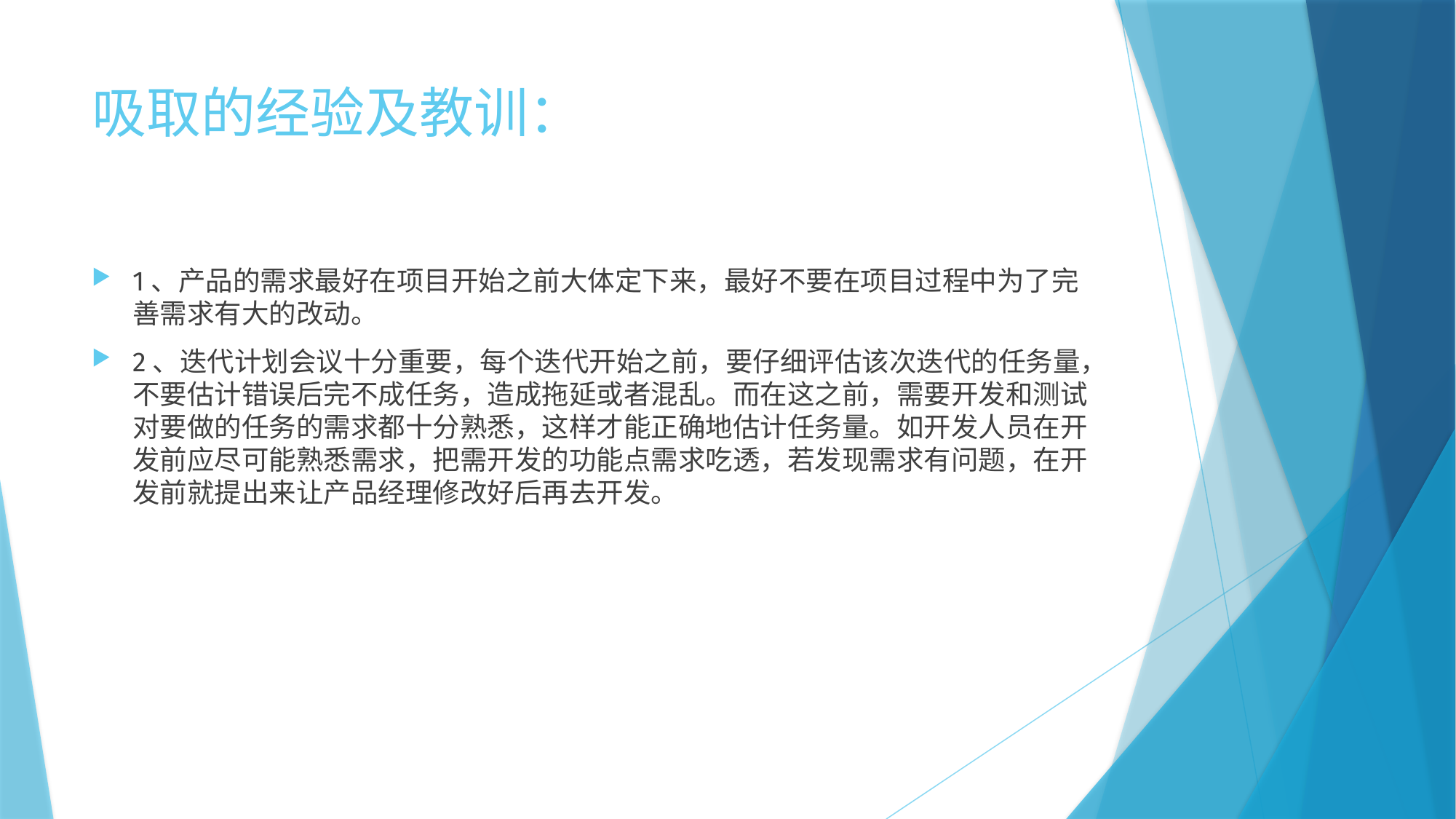

# 吸取的经验及教训：
1、产品的需求最好在项目开始之前大体定下来，最好不要在项目过程中为了完善需求有大的改动。
2、迭代计划会议十分重要，每个迭代开始之前，要仔细评估该次迭代的任务量，不要估计错误后完不成任务，造成拖延或者混乱。而在这之前，需要开发和测试对要做的任务的需求都十分熟悉，这样才能正确地估计任务量。如开发人员在开发前应尽可能熟悉需求，把需开发的功能点需求吃透，若发现需求有问题，在开发前就提出来让产品经理修改好后再去开发。